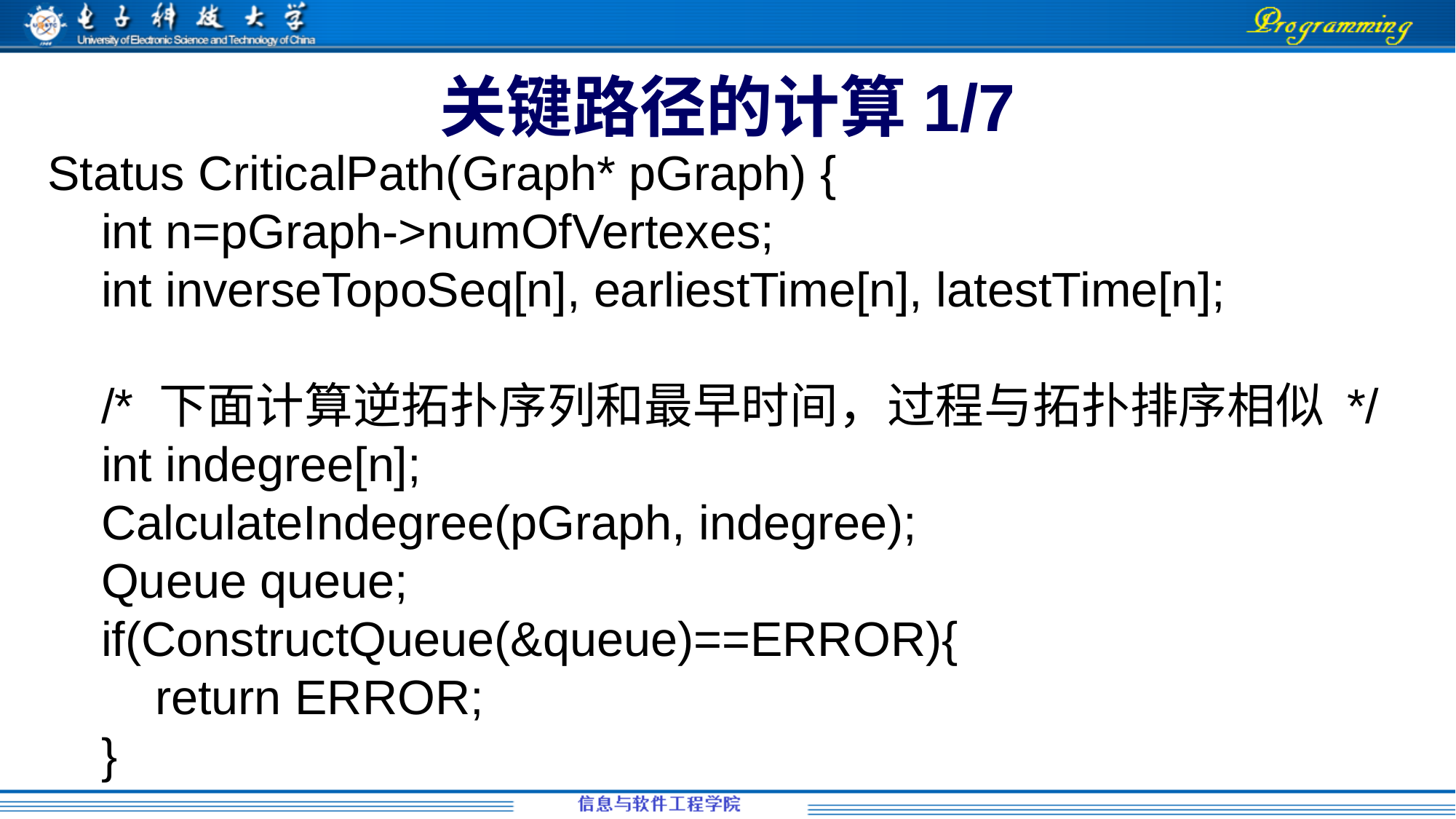

# 关键路径的计算1/7
Status CriticalPath(Graph* pGraph) {
    int n=pGraph->numOfVertexes;
    int inverseTopoSeq[n], earliestTime[n], latestTime[n];

    /* 下面计算逆拓扑序列和最早时间，过程与拓扑排序相似 */
    int indegree[n];
    CalculateIndegree(pGraph, indegree);
    Queue queue;
    if(ConstructQueue(&queue)==ERROR){
        return ERROR;
    }